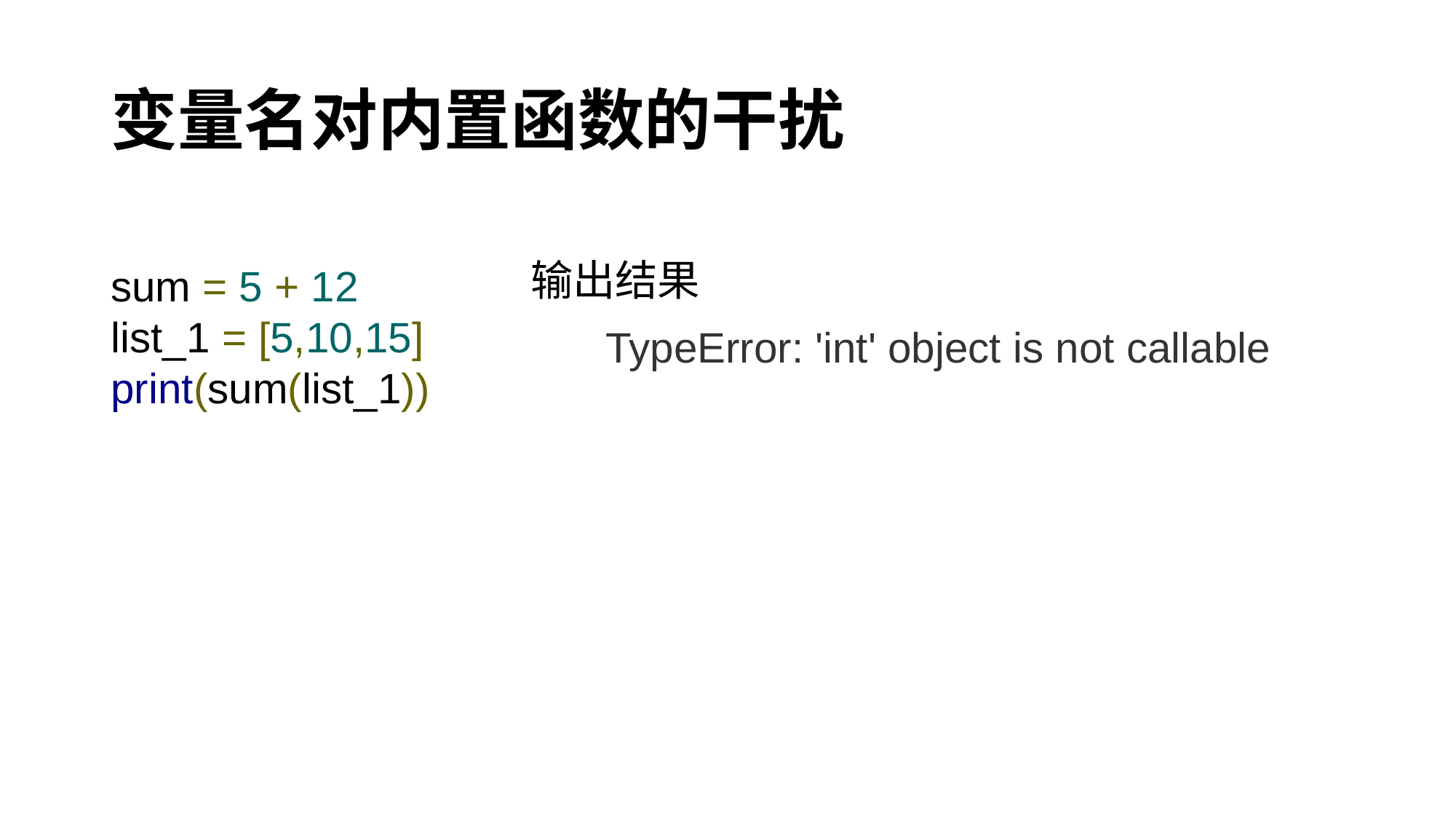

# 变量名对内置函数的干扰
sum = 5 + 12
list_1 = [5,10,15]
print(sum(list_1))
输出结果
TypeError: 'int' object is not callable